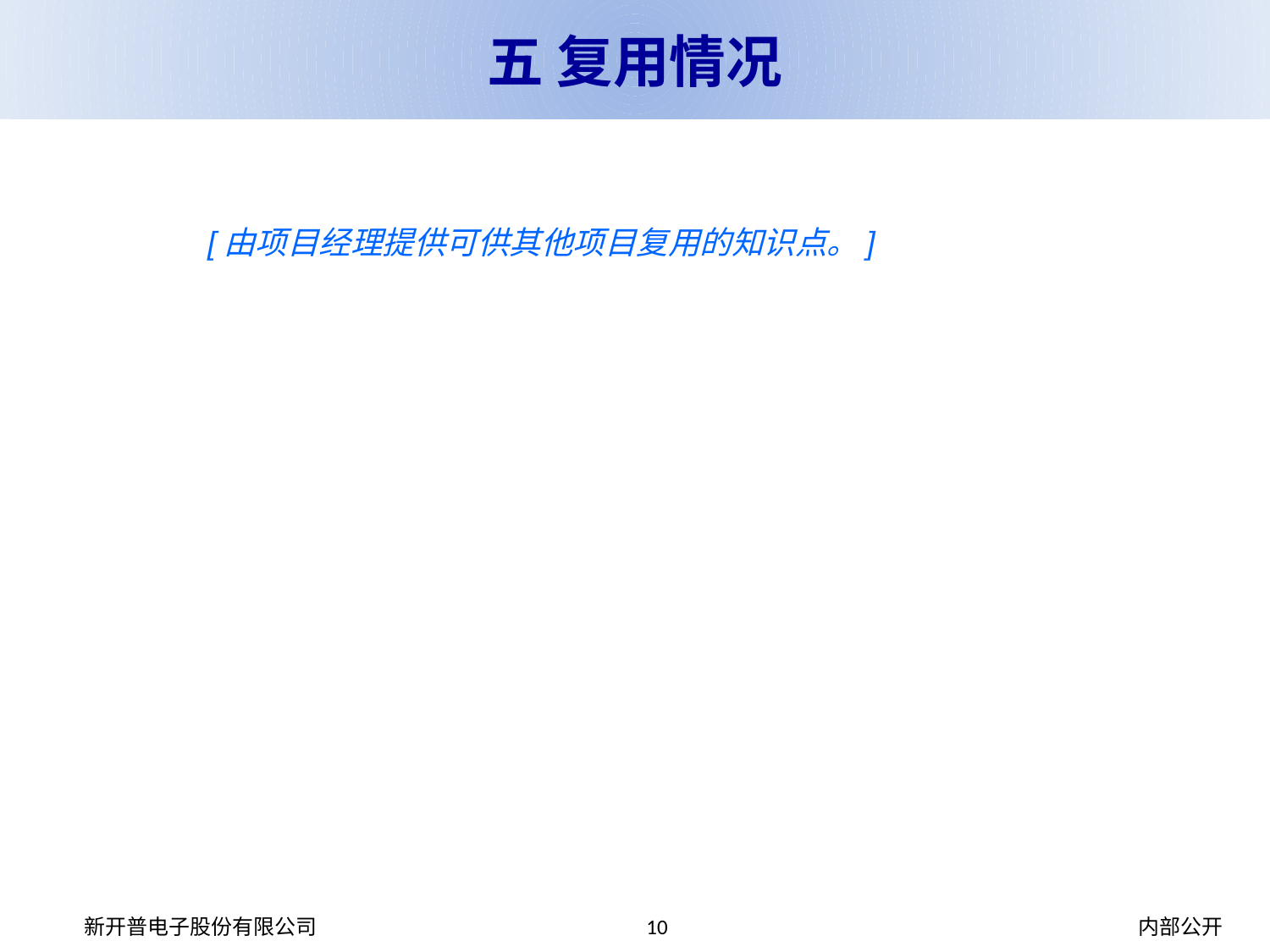

五 复用情况
[由项目经理提供可供其他项目复用的知识点。]
新开普电子股份有限公司
10
内部公开